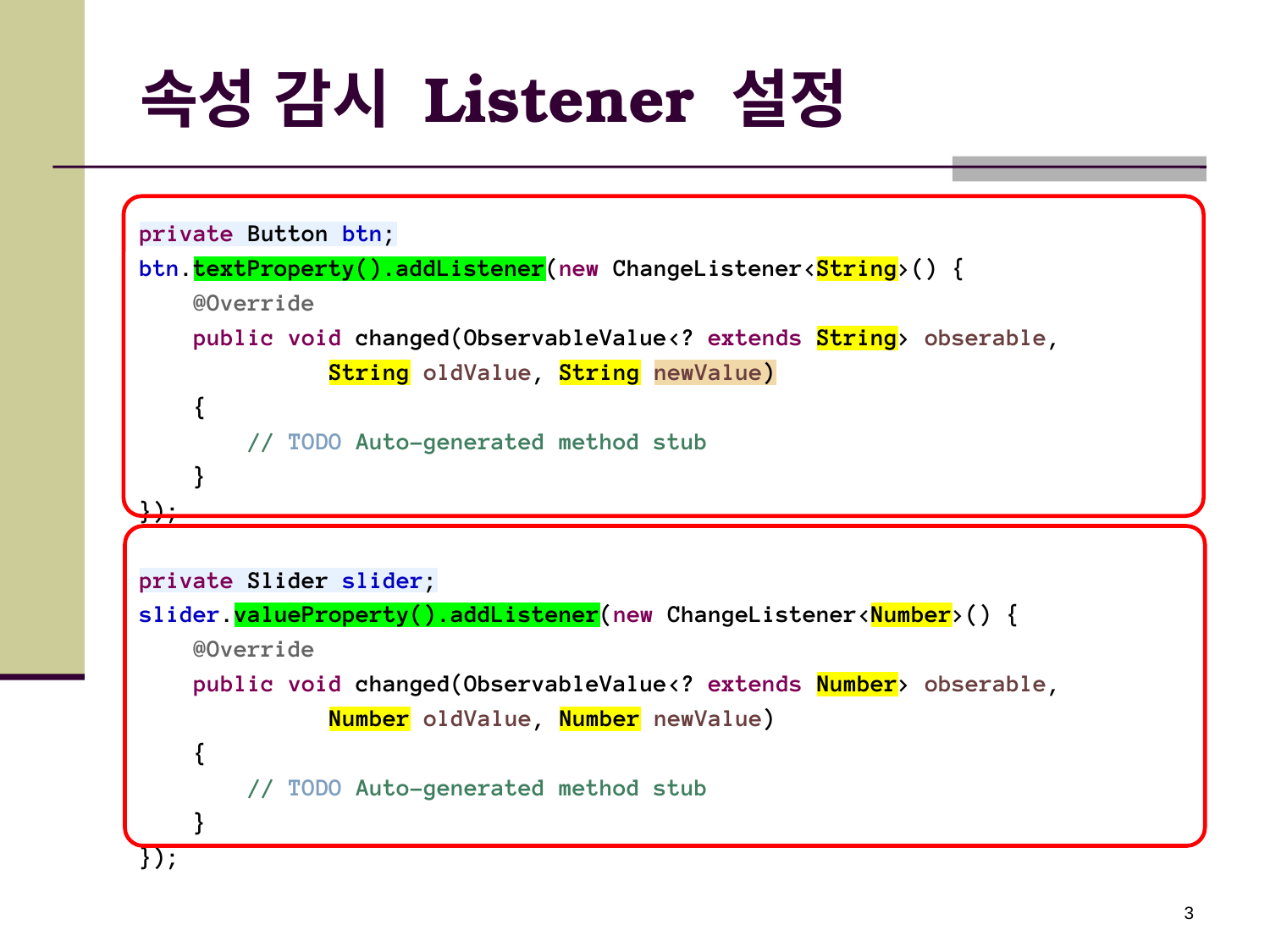

# 속성 감시 Listener 설정

private Button btn;
btn.textProperty().addListener(new ChangeListener<String>() {
    @Override
    public void changed(ObservableValue<? extends String> obserable,
              String oldValue, String newValue)
    {
        // TODO Auto-generated method stub
    }
});

private Slider slider;
slider.valueProperty().addListener(new ChangeListener<Number>() {
    @Override
    public void changed(ObservableValue<? extends Number> obserable,
              Number oldValue, Number newValue)
    {
        // TODO Auto-generated method stub
    }
});

3